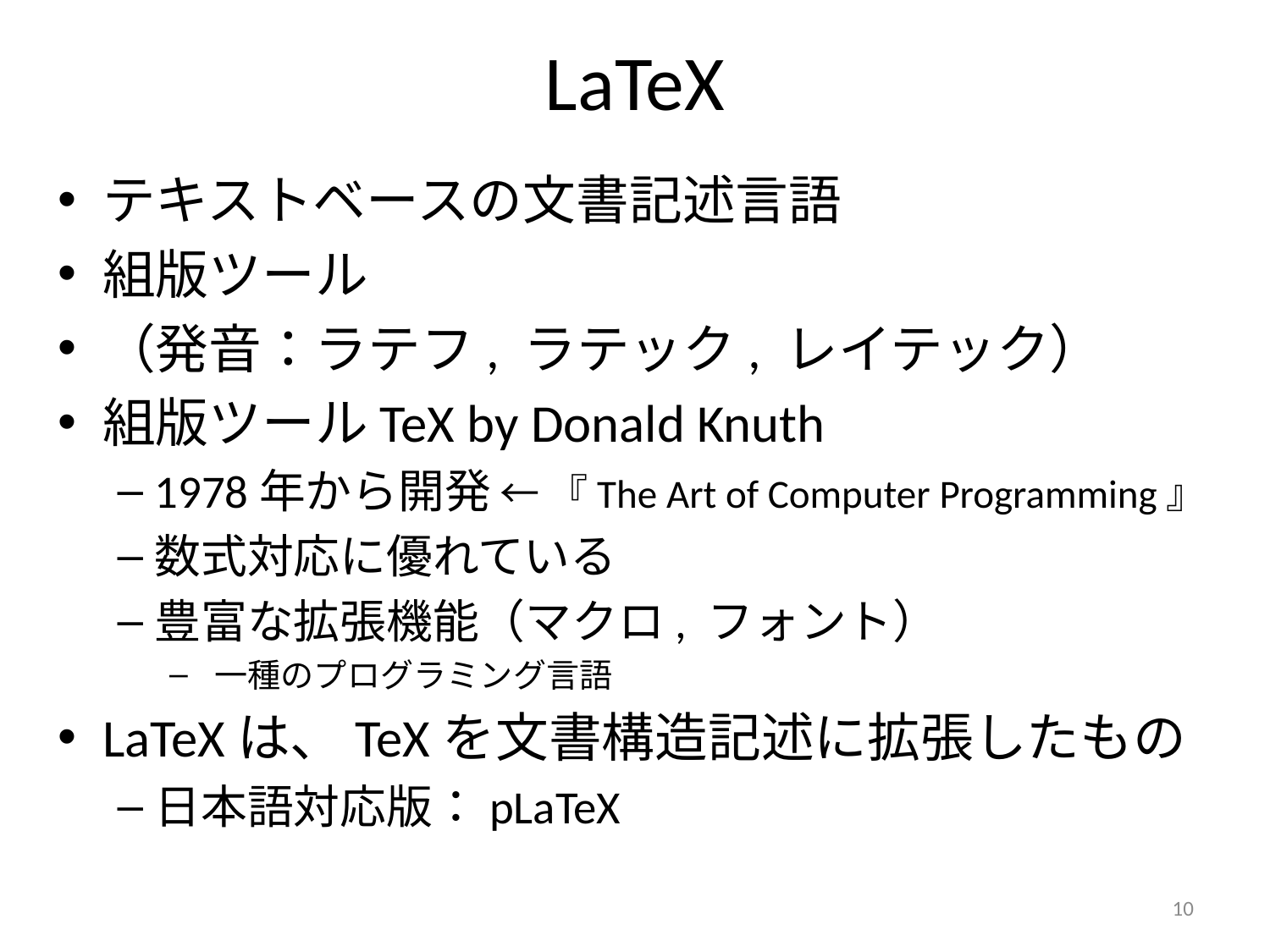

# LaTeX
テキストベースの文書記述言語
組版ツール
（発音：ラテフ, ラテック, レイテック）
組版ツールTeX by Donald Knuth
1978年から開発 ← 『The Art of Computer Programming』
数式対応に優れている
豊富な拡張機能（マクロ, フォント）
一種のプログラミング言語
LaTeXは、TeXを文書構造記述に拡張したもの
日本語対応版：pLaTeX
10